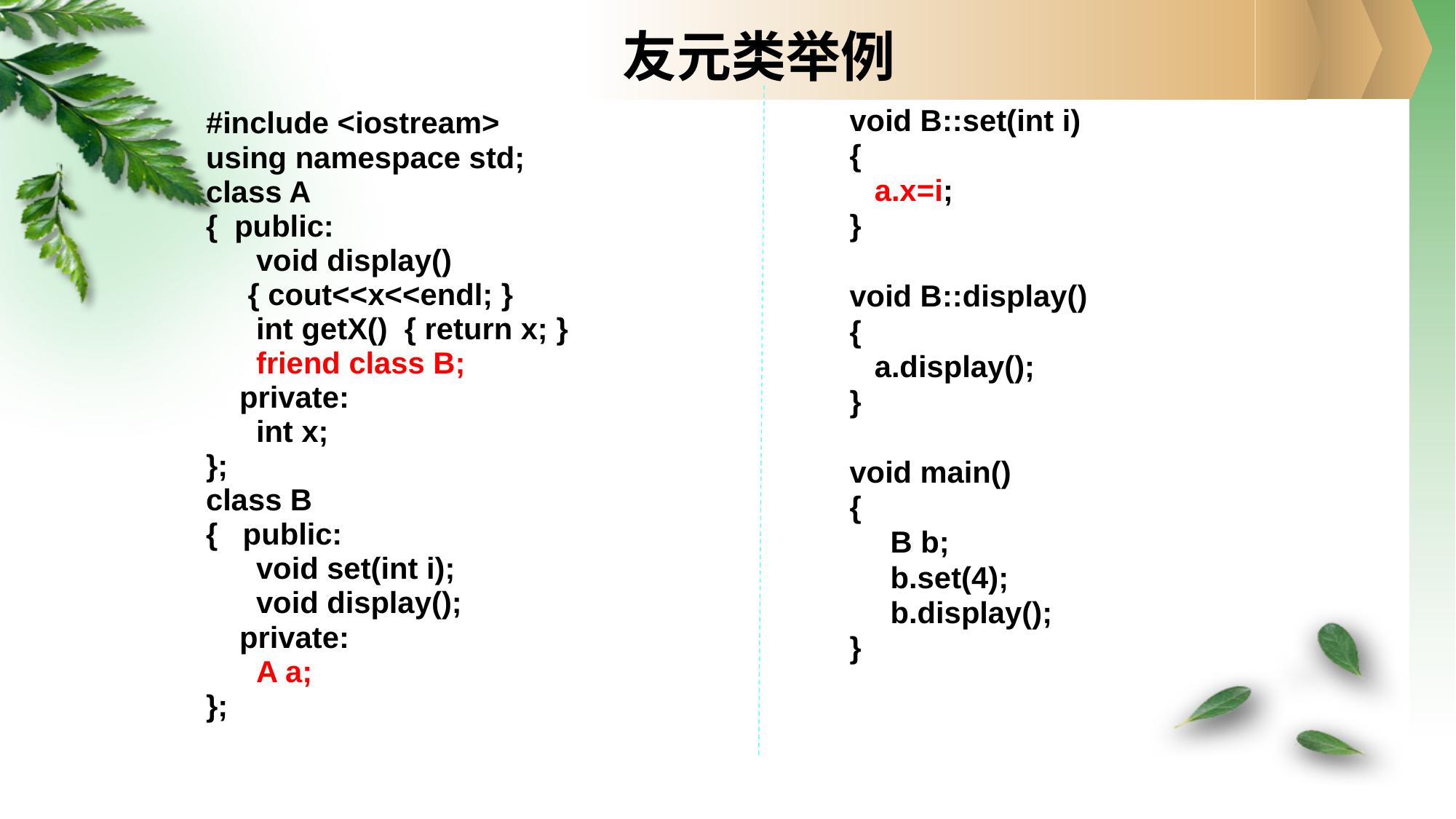

# 友元类举例

#include <iostream>
using namespace std;
class A
{  public:
      void display()
     { cout<<x<<endl; }
      int getX()  { return x; }
      friend class B;
    private:
      int x;
};
class B
{   public:
      void set(int i);
      void display();
    private:
      A a;
};
void B::set(int i)
{
   a.x=i;
}

void B::display()
{
   a.display();
}

void main()
{
	B b;
	b.set(4);
	b.display();
}